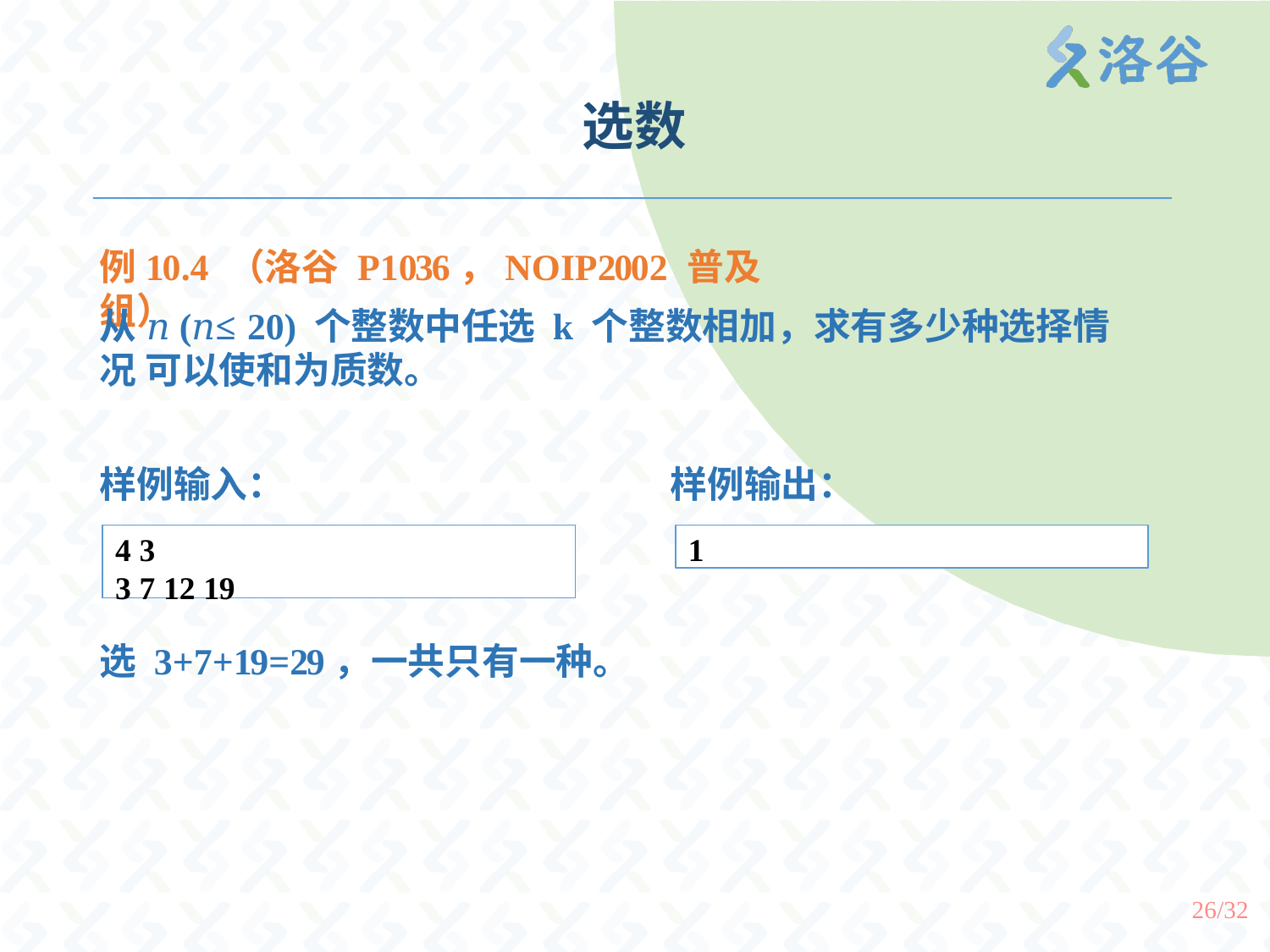

选数

例10.4 （洛谷 P1036，NOIP2002 普及组）
从 𝑛(𝑛≤ 20) 个整数中任选 k 个整数相加，求有多少种选择情况 可以使和为质数。
样例输入：
样例输出：

4 3
3 7 12 19
1
选 3+7+19=29，一共只有一种。
26/32